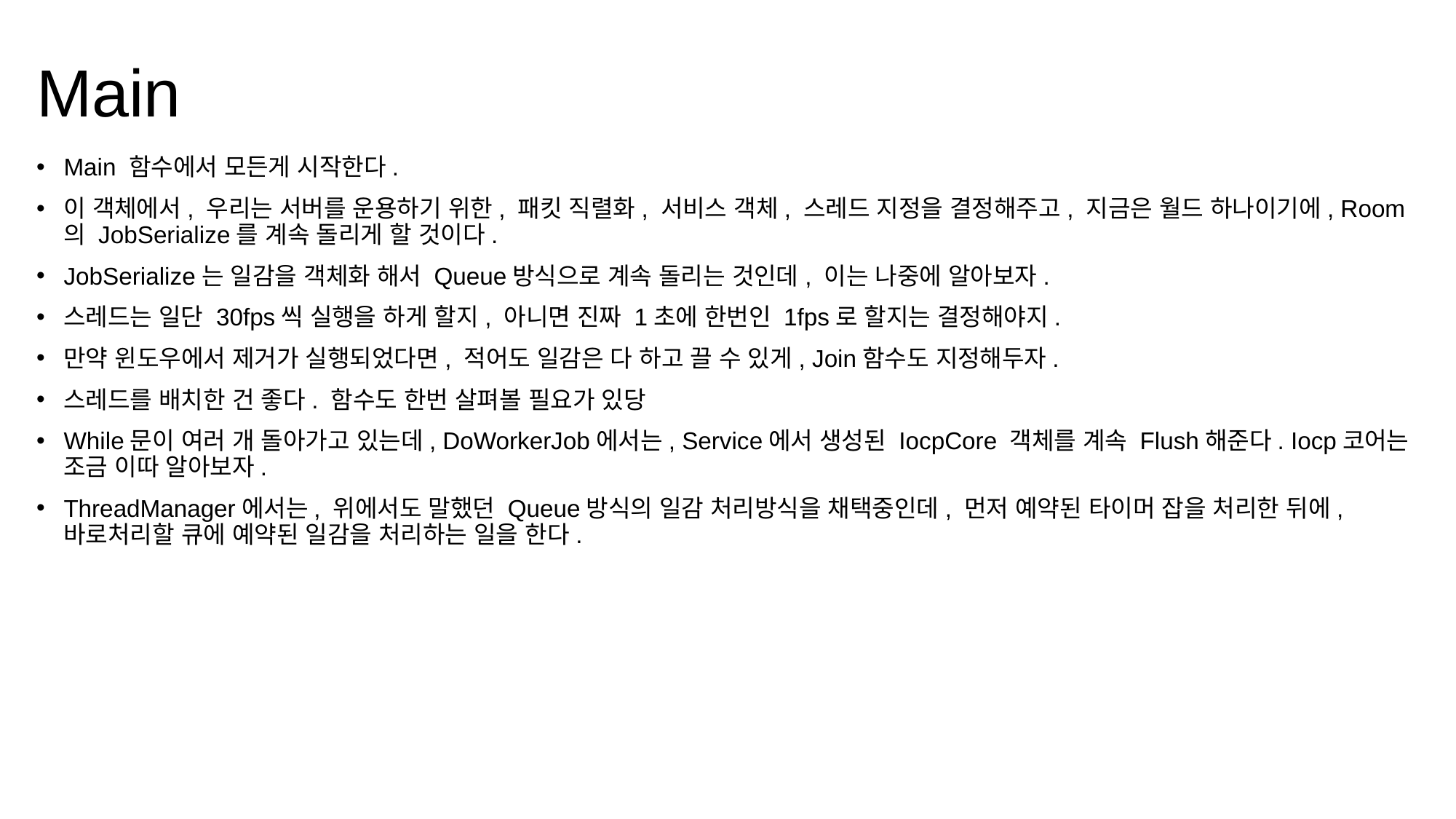

# Main
Main 함수에서 모든게 시작한다.
이 객체에서, 우리는 서버를 운용하기 위한, 패킷 직렬화, 서비스 객체, 스레드 지정을 결정해주고, 지금은 월드 하나이기에, Room의 JobSerialize를 계속 돌리게 할 것이다.
JobSerialize는 일감을 객체화 해서 Queue방식으로 계속 돌리는 것인데, 이는 나중에 알아보자.
스레드는 일단 30fps씩 실행을 하게 할지, 아니면 진짜 1초에 한번인 1fps로 할지는 결정해야지.
만약 윈도우에서 제거가 실행되었다면, 적어도 일감은 다 하고 끌 수 있게, Join함수도 지정해두자.
스레드를 배치한 건 좋다. 함수도 한번 살펴볼 필요가 있당
While문이 여러 개 돌아가고 있는데, DoWorkerJob에서는, Service에서 생성된 IocpCore 객체를 계속 Flush해준다. Iocp코어는 조금 이따 알아보자.
ThreadManager에서는, 위에서도 말했던 Queue방식의 일감 처리방식을 채택중인데, 먼저 예약된 타이머 잡을 처리한 뒤에, 바로처리할 큐에 예약된 일감을 처리하는 일을 한다.